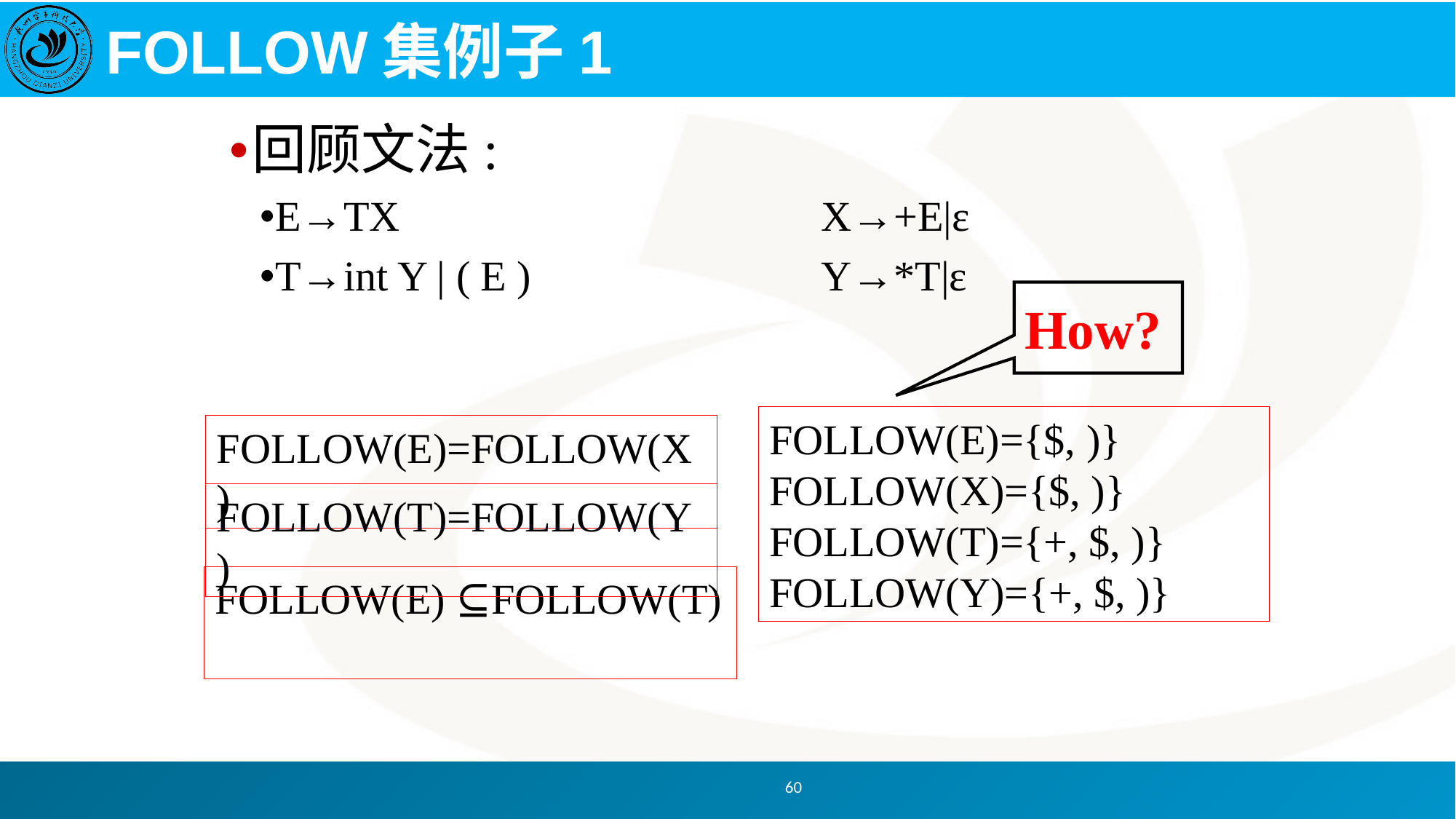

# FOLLOW集例子1
回顾文法:
E→TX				X→+E|ε
T→int Y | ( E )			Y→*T|ε
How?
FOLLOW(E)={$, )}
FOLLOW(X)={$, )}
FOLLOW(T)={+, $, )}
FOLLOW(Y)={+, $, )}
FOLLOW(E)=FOLLOW(X)
FOLLOW(T)=FOLLOW(Y)
FOLLOW(E) ⊆FOLLOW(T)
60